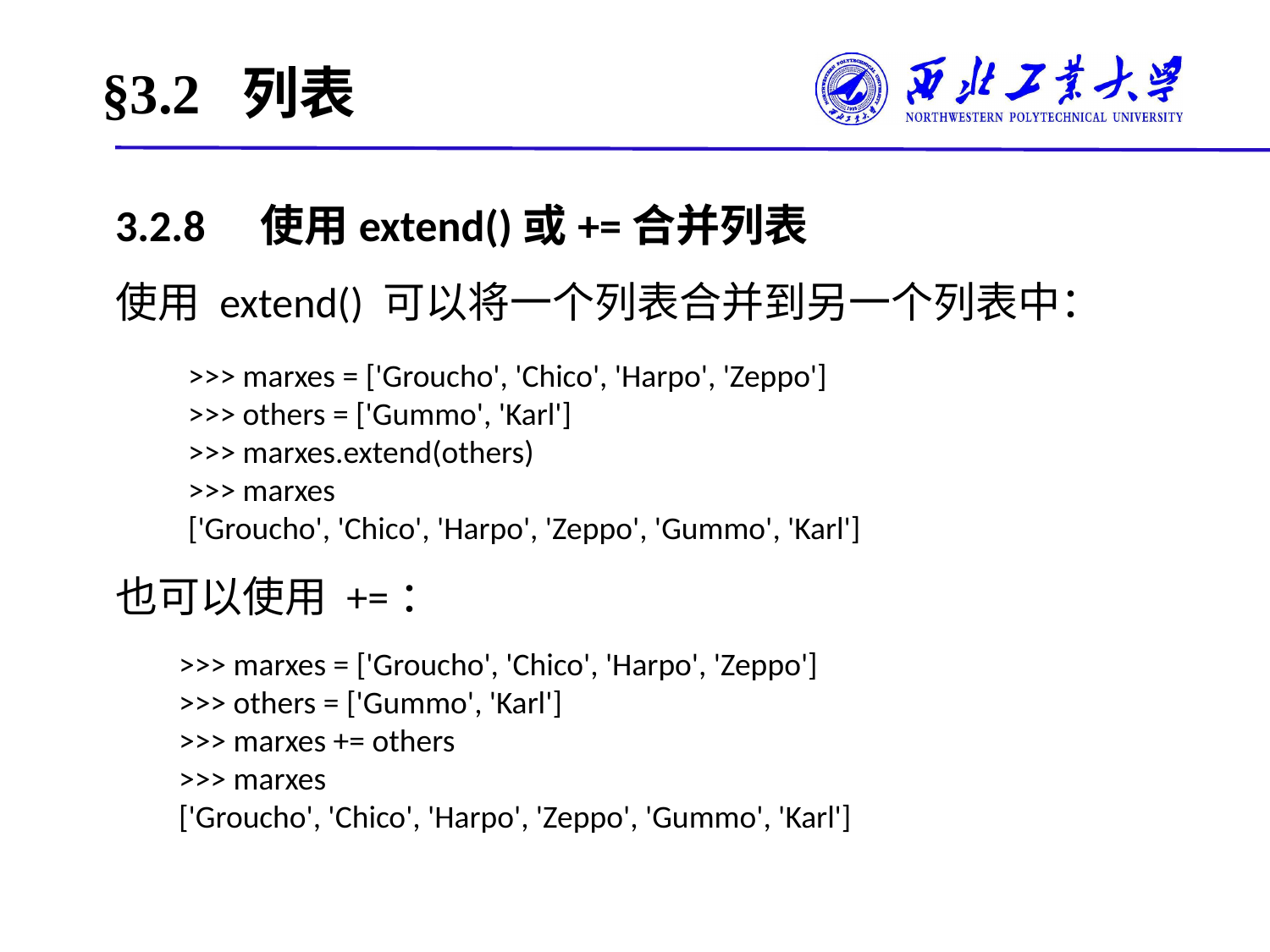

# §3.2  列表
3.2.8　使用extend()或+=合并列表

使用 extend() 可以将一个列表合并到另一个列表中：
>>> marxes = ['Groucho', 'Chico', 'Harpo', 'Zeppo']
>>> others = ['Gummo', 'Karl']
>>> marxes.extend(others)
>>> marxes
['Groucho', 'Chico', 'Harpo', 'Zeppo', 'Gummo', 'Karl']
也可以使用 +=：
>>> marxes = ['Groucho', 'Chico', 'Harpo', 'Zeppo']
>>> others = ['Gummo', 'Karl']
>>> marxes += others
>>> marxes
['Groucho', 'Chico', 'Harpo', 'Zeppo', 'Gummo', 'Karl']